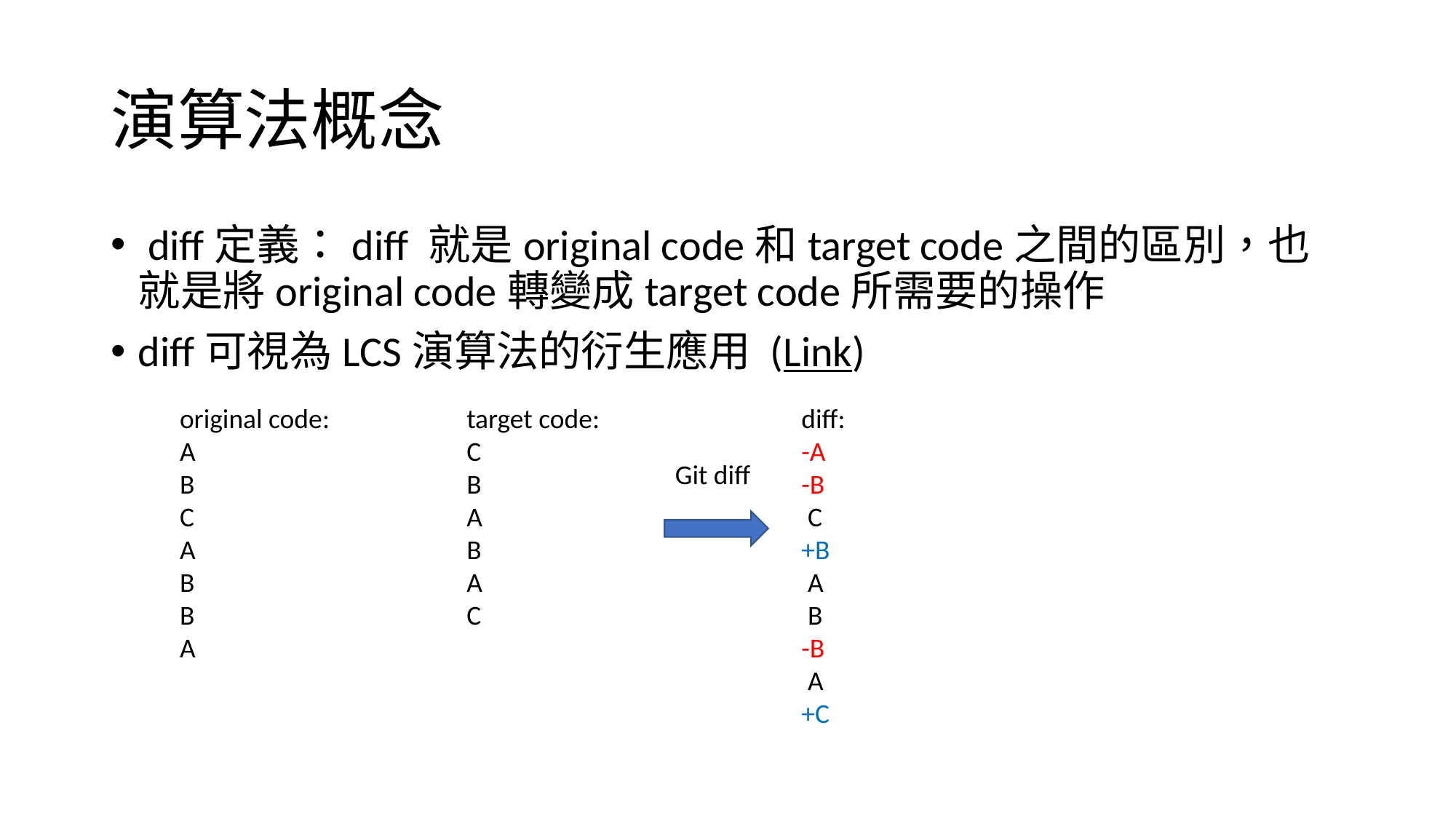

# 演算法概念
 diff定義：diff 就是original code和target code之間的區別，也就是將original code轉變成target code所需要的操作
diff可視為LCS演算法的衍生應用 (Link)
original code:
A
B
C
A
B
B
A
target code:
C
B
A
B
A
C
diff:
-A
-B
 C
+B
 A
 B
-B
 A
+C
Git diff